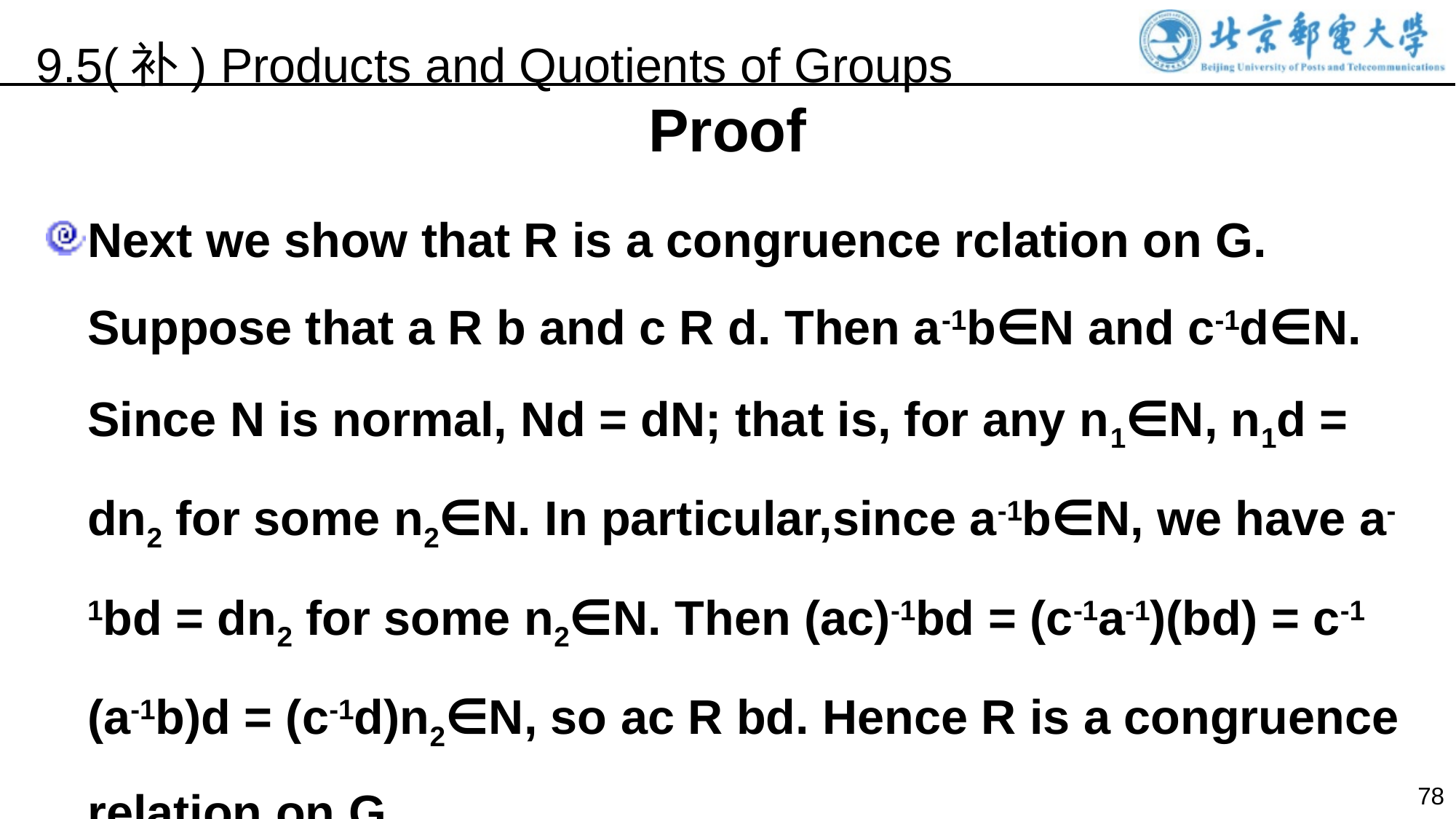

9.5(补) Products and Quotients of Groups
Proof
Next we show that R is a congruence rclation on G. Suppose that a R b and c R d. Then a-1b∈N and c-1d∈N. Since N is normal, Nd = dN; that is, for any n1∈N, n1d = dn2 for some n2∈N. In particular,since a-1b∈N, we have a-1bd = dn2 for some n2∈N. Then (ac)-1bd = (c-1a-1)(bd) = c-1 (a-1b)d = (c-1d)n2∈N, so ac R bd. Hence R is a congruence relation on G.